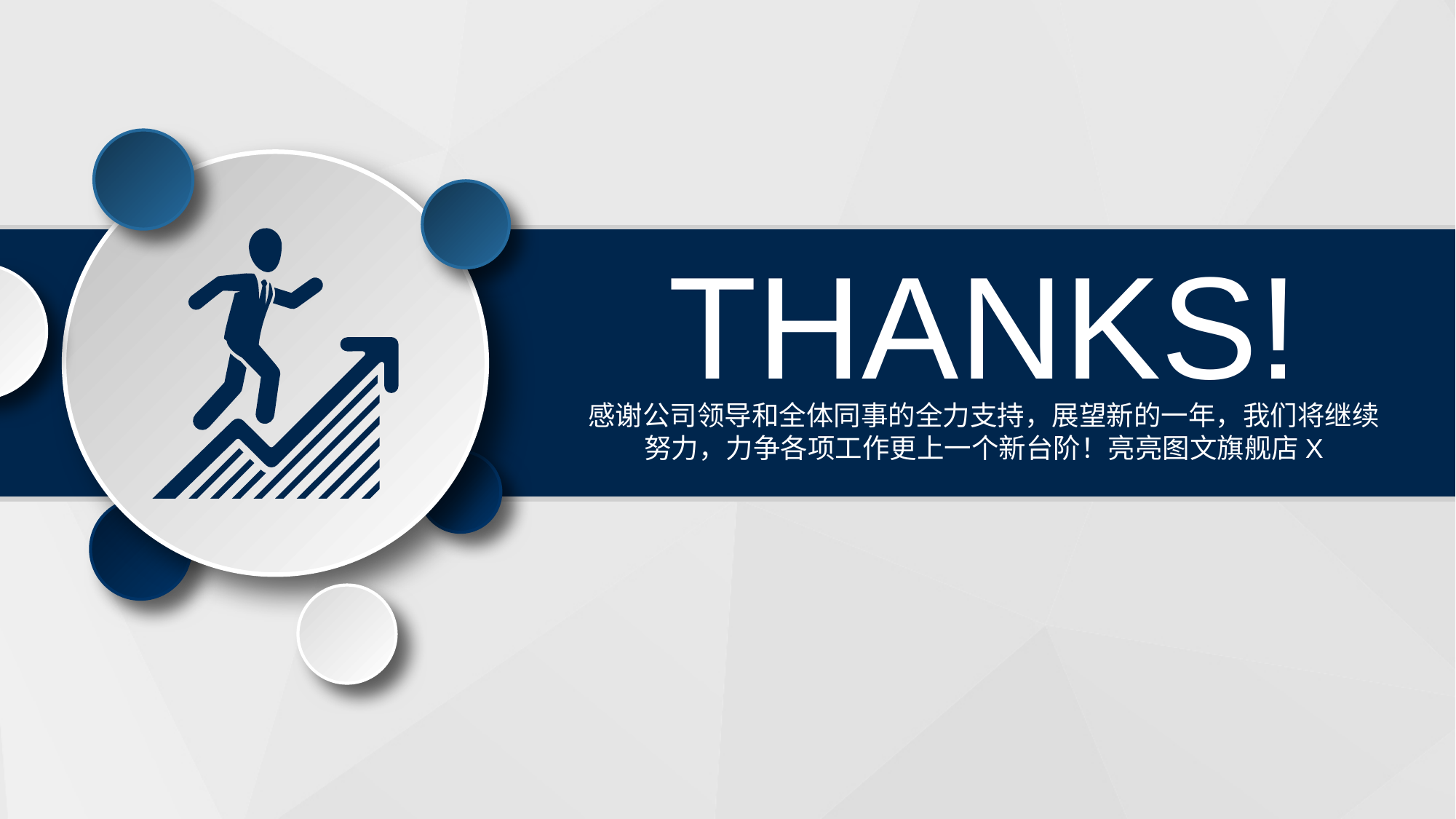

THANKS!

感谢公司领导和全体同事的全力支持，展望新的一年，我们将继续努力，力争各项工作更上一个新台阶！亮亮图文旗舰店X